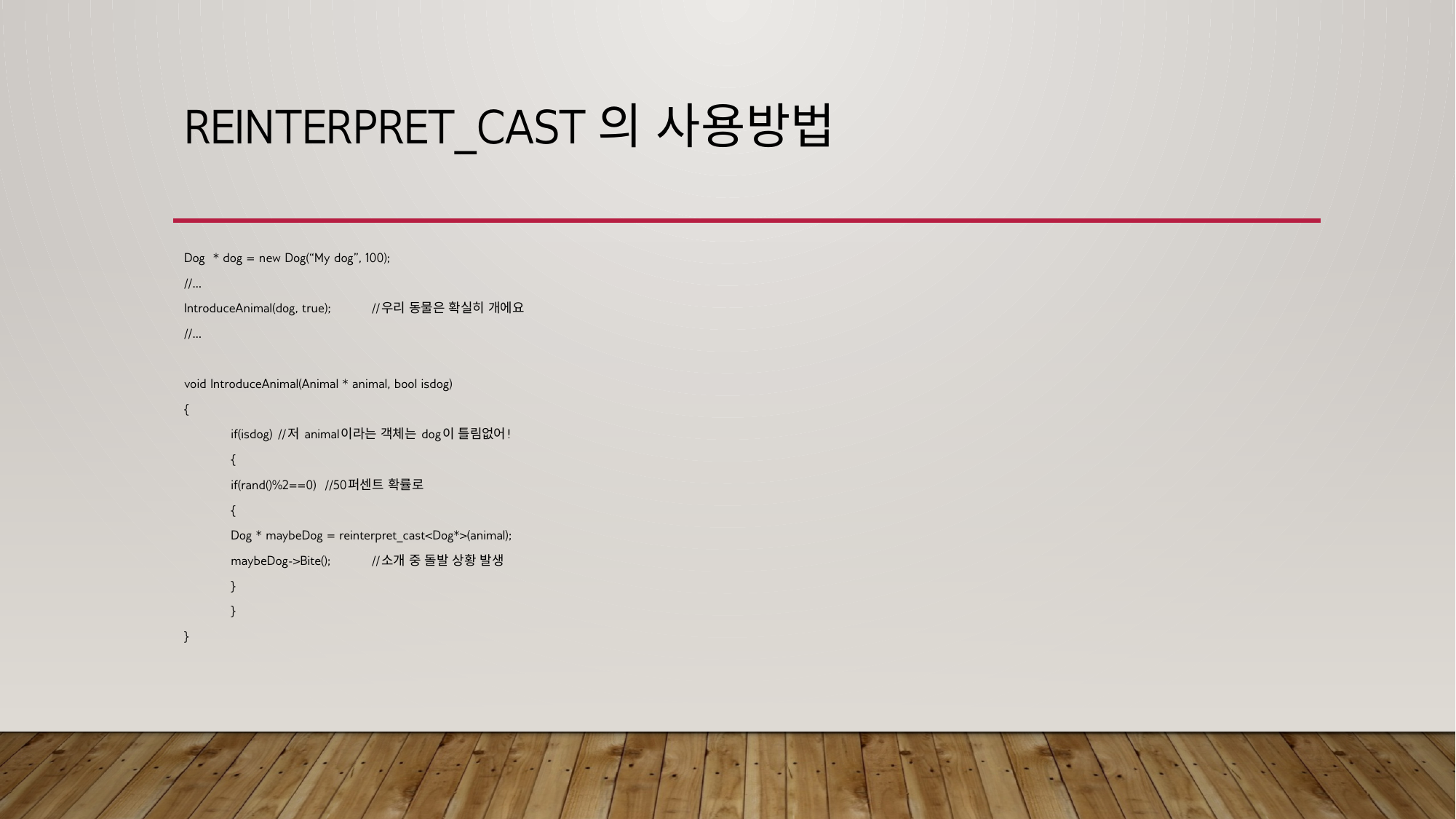

# reinterpret_cast의 사용방법
Dog  * dog = new Dog(“My dog”, 100);
//…
IntroduceAnimal(dog, true);		//우리 동물은 확실히 개에요
//…

void IntroduceAnimal(Animal * animal, bool isdog)
{
	if(isdog)	//저 animal이라는 객체는 dog이 틀림없어!
	{
		if(rand()%2==0)		//50퍼센트 확률로
		{
			Dog * maybeDog = reinterpret_cast<Dog*>(animal);
			maybeDog->Bite();	//소개 중 돌발 상황 발생
		}
	}
}